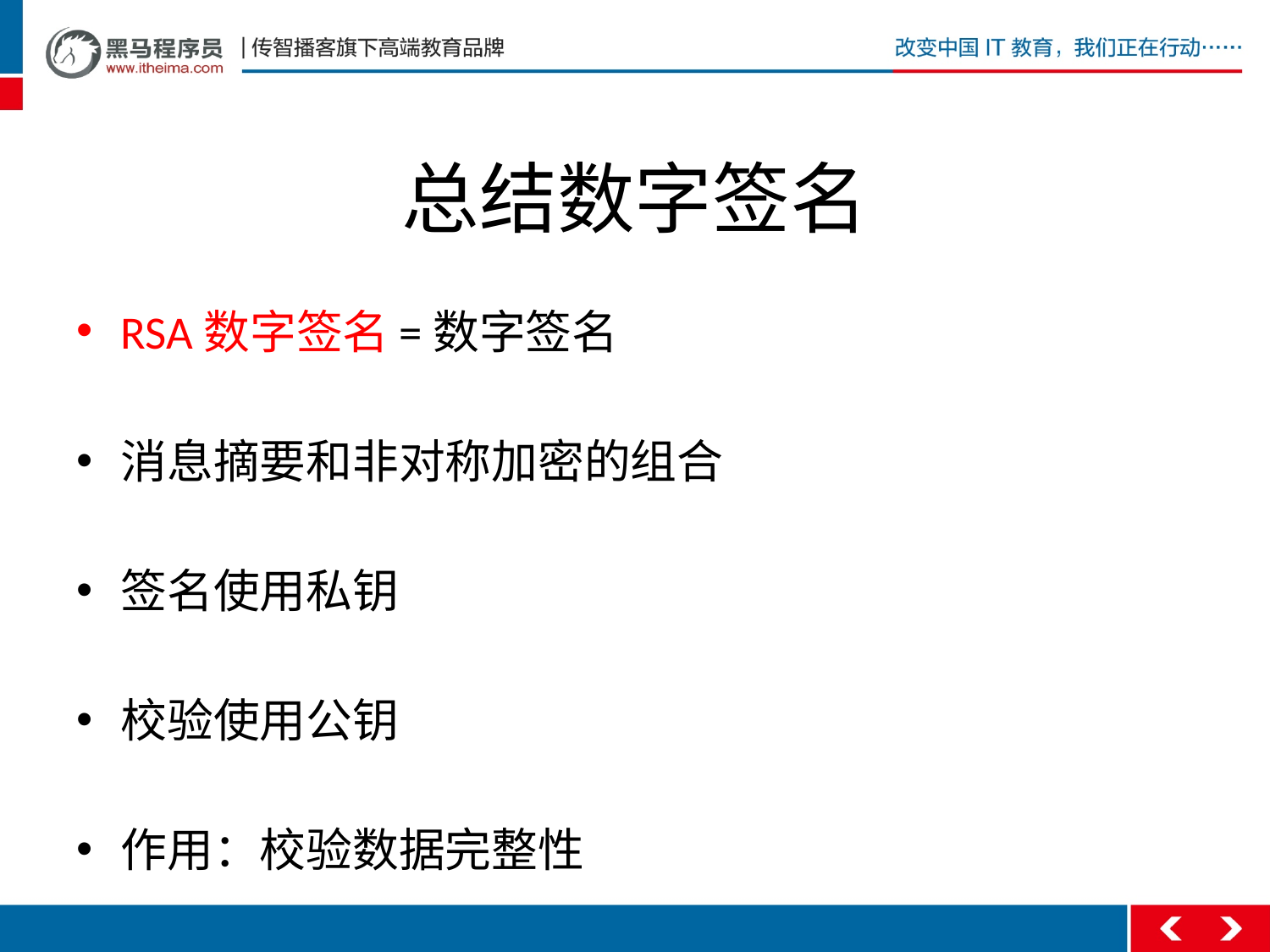

# 总结数字签名
RSA数字签名=数字签名

消息摘要和非对称加密的组合

签名使用私钥

校验使用公钥

作用：校验数据完整性